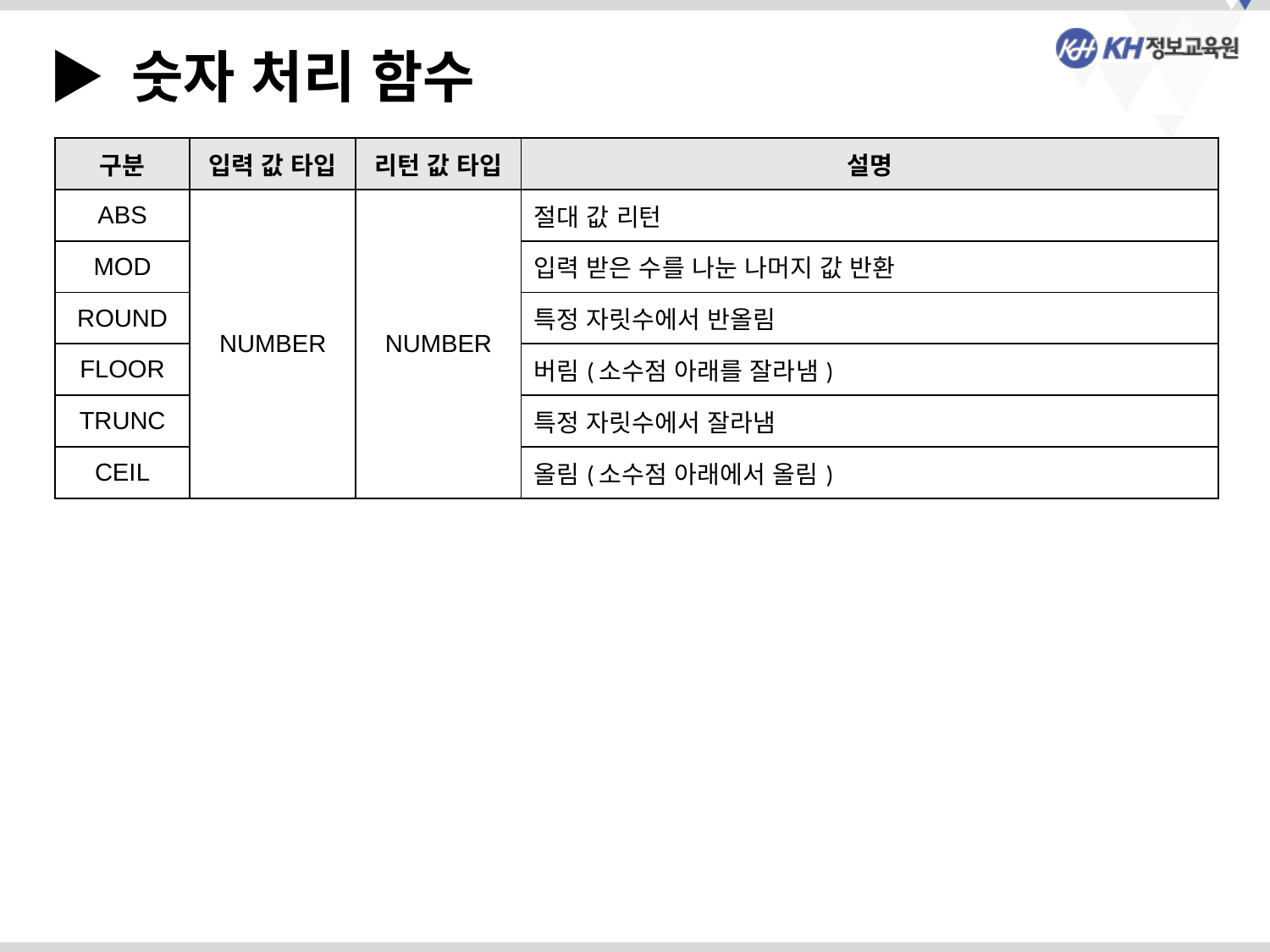

▶ 숫자 처리 함수
| 구분 | 입력 값 타입 | 리턴 값 타입 | 설명 |
| --- | --- | --- | --- |
| ABS | NUMBER | NUMBER | 절대 값 리턴 |
| MOD |  |  | 입력 받은 수를 나눈 나머지 값 반환 |
| ROUND |  |  | 특정 자릿수에서 반올림 |
| FLOOR |  |  | 버림(소수점 아래를 잘라냄) |
| TRUNC |  |  | 특정 자릿수에서 잘라냄 |
| CEIL |  |  | 올림(소수점 아래에서 올림) |